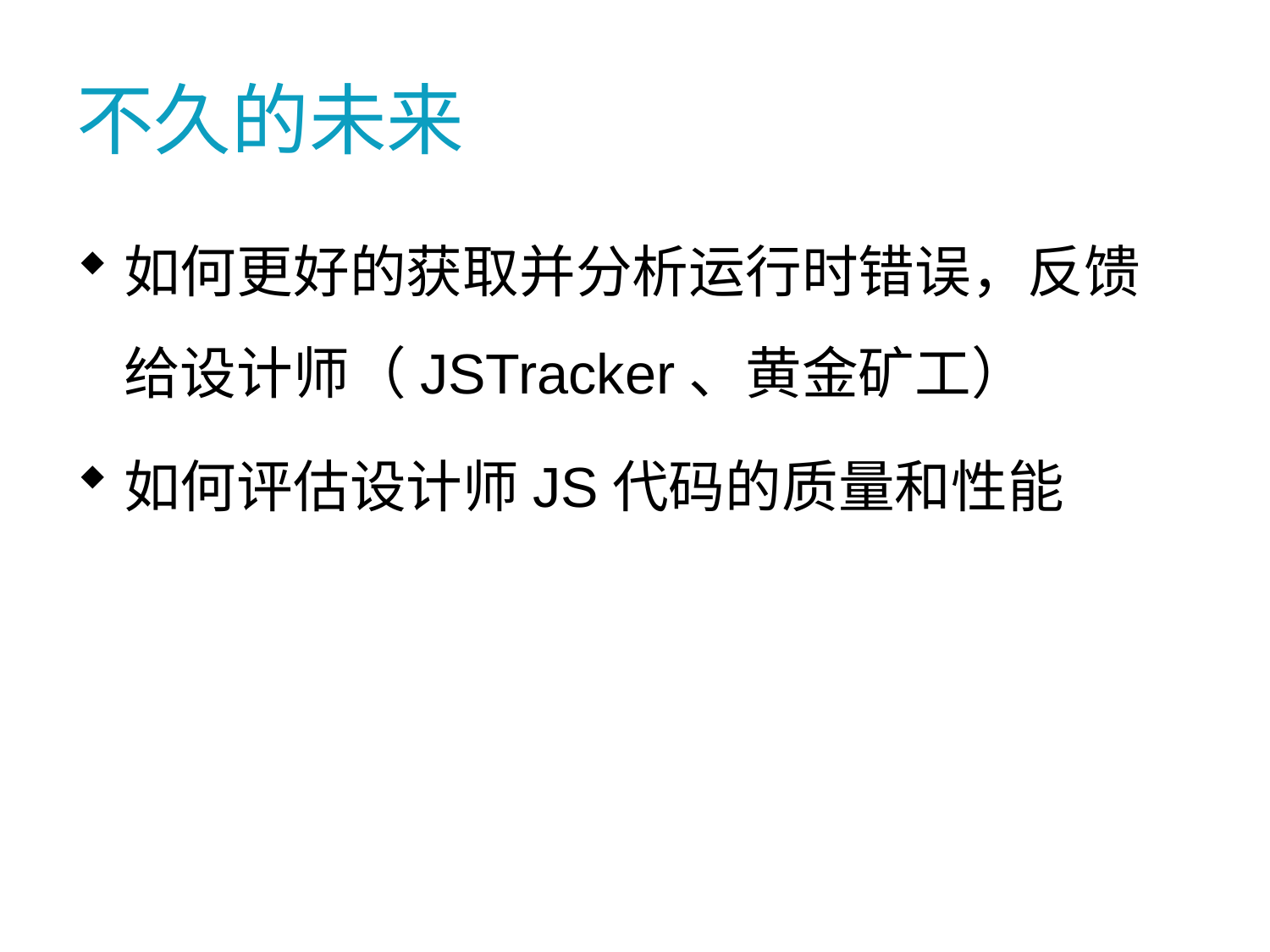

# 不久的未来
如何更好的获取并分析运行时错误，反馈给设计师（JSTracker、黄金矿工）
如何评估设计师JS代码的质量和性能